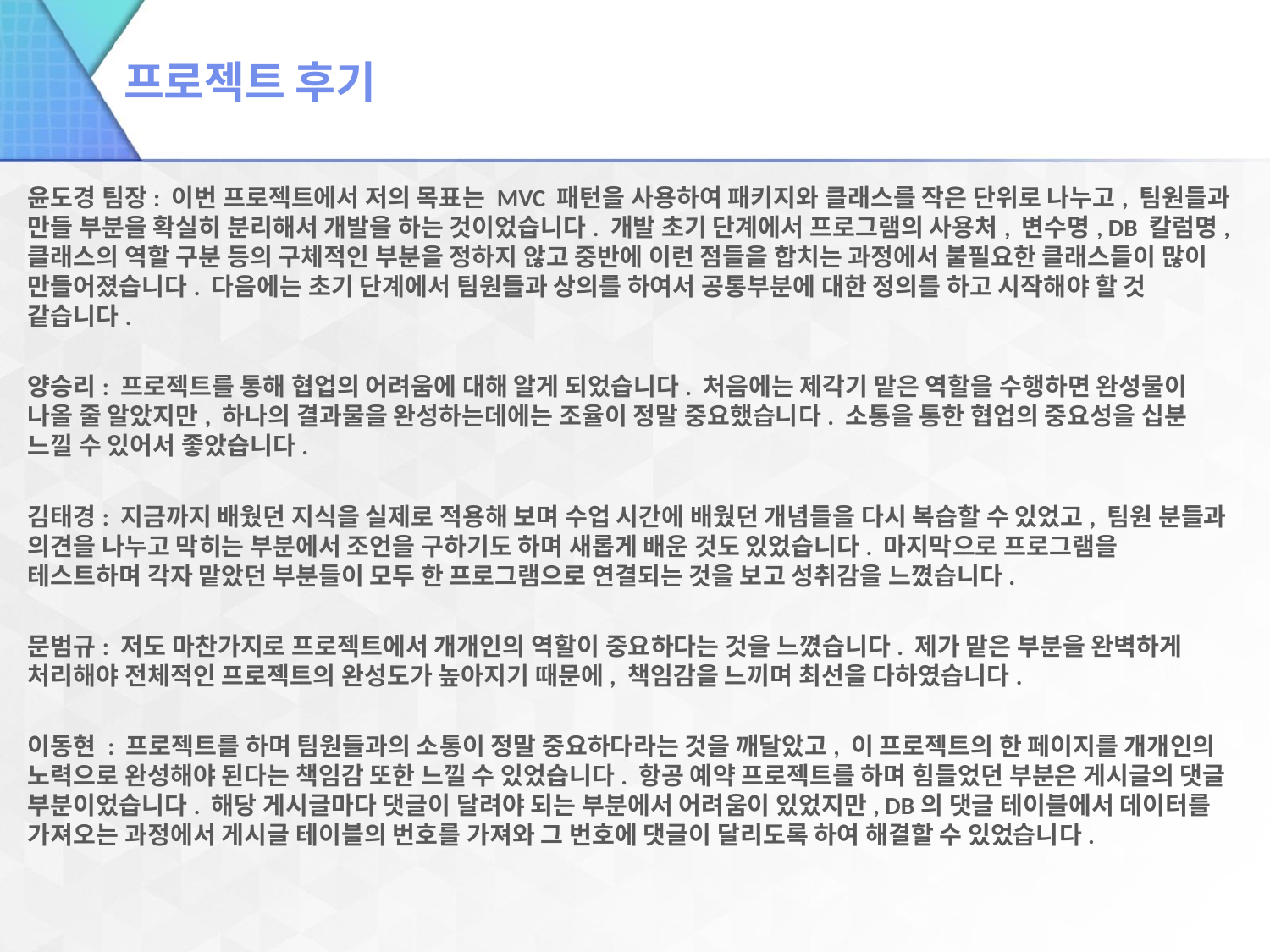

# 프로젝트 후기
윤도경 팀장: 이번 프로젝트에서 저의 목표는 MVC 패턴을 사용하여 패키지와 클래스를 작은 단위로 나누고, 팀원들과 만들 부분을 확실히 분리해서 개발을 하는 것이었습니다. 개발 초기 단계에서 프로그램의 사용처, 변수명, DB 칼럼명, 클래스의 역할 구분 등의 구체적인 부분을 정하지 않고 중반에 이런 점들을 합치는 과정에서 불필요한 클래스들이 많이 만들어졌습니다. 다음에는 초기 단계에서 팀원들과 상의를 하여서 공통부분에 대한 정의를 하고 시작해야 할 것 같습니다.

양승리: 프로젝트를 통해 협업의 어려움에 대해 알게 되었습니다. 처음에는 제각기 맡은 역할을 수행하면 완성물이 나올 줄 알았지만, 하나의 결과물을 완성하는데에는 조율이 정말 중요했습니다. 소통을 통한 협업의 중요성을 십분 느낄 수 있어서 좋았습니다.

김태경: 지금까지 배웠던 지식을 실제로 적용해 보며 수업 시간에 배웠던 개념들을 다시 복습할 수 있었고, 팀원 분들과 의견을 나누고 막히는 부분에서 조언을 구하기도 하며 새롭게 배운 것도 있었습니다. 마지막으로 프로그램을 테스트하며 각자 맡았던 부분들이 모두 한 프로그램으로 연결되는 것을 보고 성취감을 느꼈습니다.

문범규: 저도 마찬가지로 프로젝트에서 개개인의 역할이 중요하다는 것을 느꼈습니다. 제가 맡은 부분을 완벽하게 처리해야 전체적인 프로젝트의 완성도가 높아지기 때문에, 책임감을 느끼며 최선을 다하였습니다.

이동현 : 프로젝트를 하며 팀원들과의 소통이 정말 중요하다라는 것을 깨달았고, 이 프로젝트의 한 페이지를 개개인의 노력으로 완성해야 된다는 책임감 또한 느낄 수 있었습니다. 항공 예약 프로젝트를 하며 힘들었던 부분은 게시글의 댓글 부분이었습니다. 해당 게시글마다 댓글이 달려야 되는 부분에서 어려움이 있었지만, DB의 댓글 테이블에서 데이터를 가져오는 과정에서 게시글 테이블의 번호를 가져와 그 번호에 댓글이 달리도록 하여 해결할 수 있었습니다.